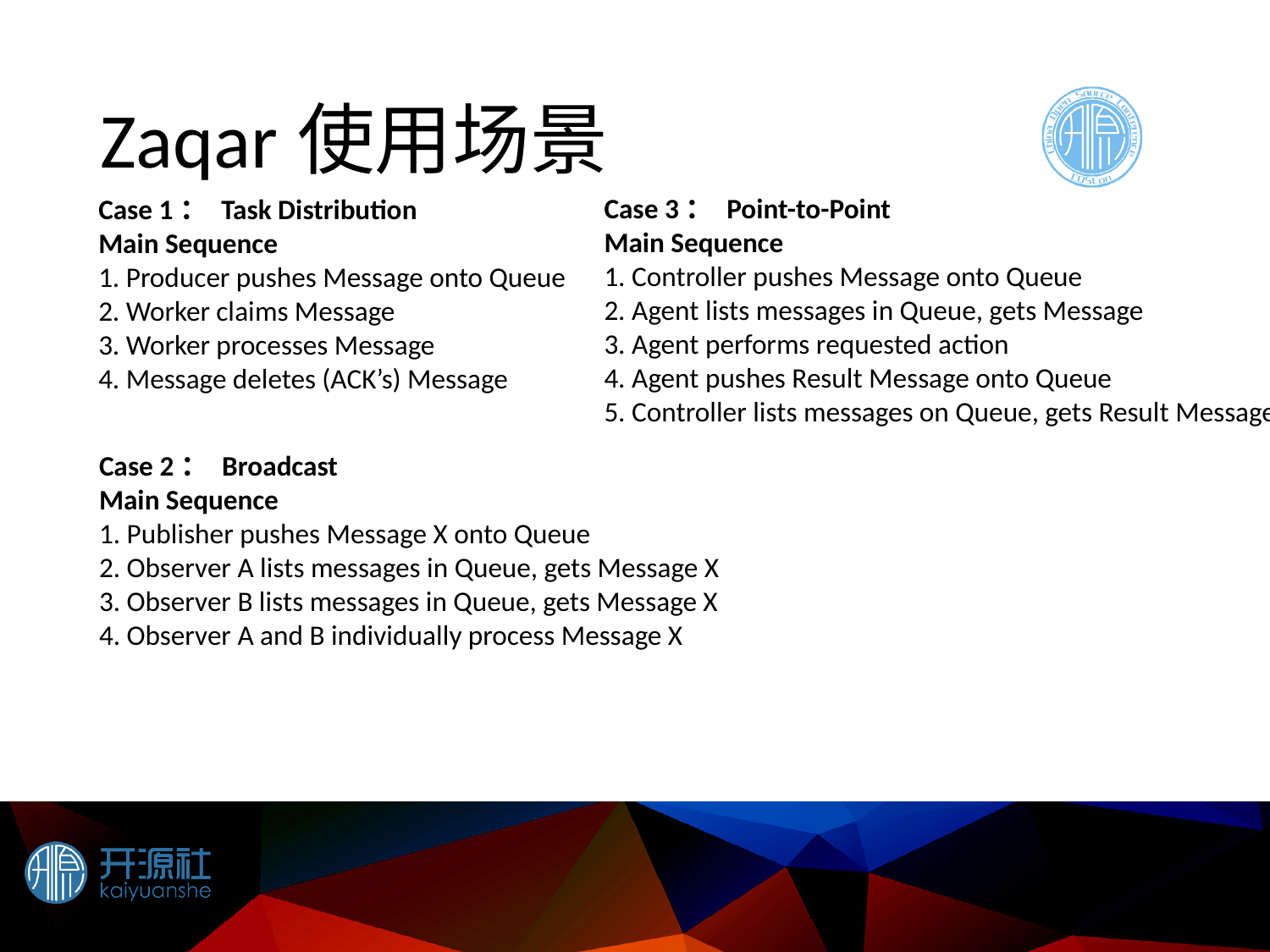

# Zaqar使用场景
Case 3： Point-to-Point
Main Sequence
1. Controller pushes Message onto Queue
2. Agent lists messages in Queue, gets Message
3. Agent performs requested action
4. Agent pushes Result Message onto Queue
5. Controller lists messages on Queue, gets Result Message

Case 1： Task Distribution
Main Sequence
1. Producer pushes Message onto Queue
2. Worker claims Message
3. Worker processes Message
4. Message deletes (ACK’s) Message

Case 2： Broadcast
Main Sequence
1. Publisher pushes Message X onto Queue
2. Observer A lists messages in Queue, gets Message X
3. Observer B lists messages in Queue, gets Message X
4. Observer A and B individually process Message X